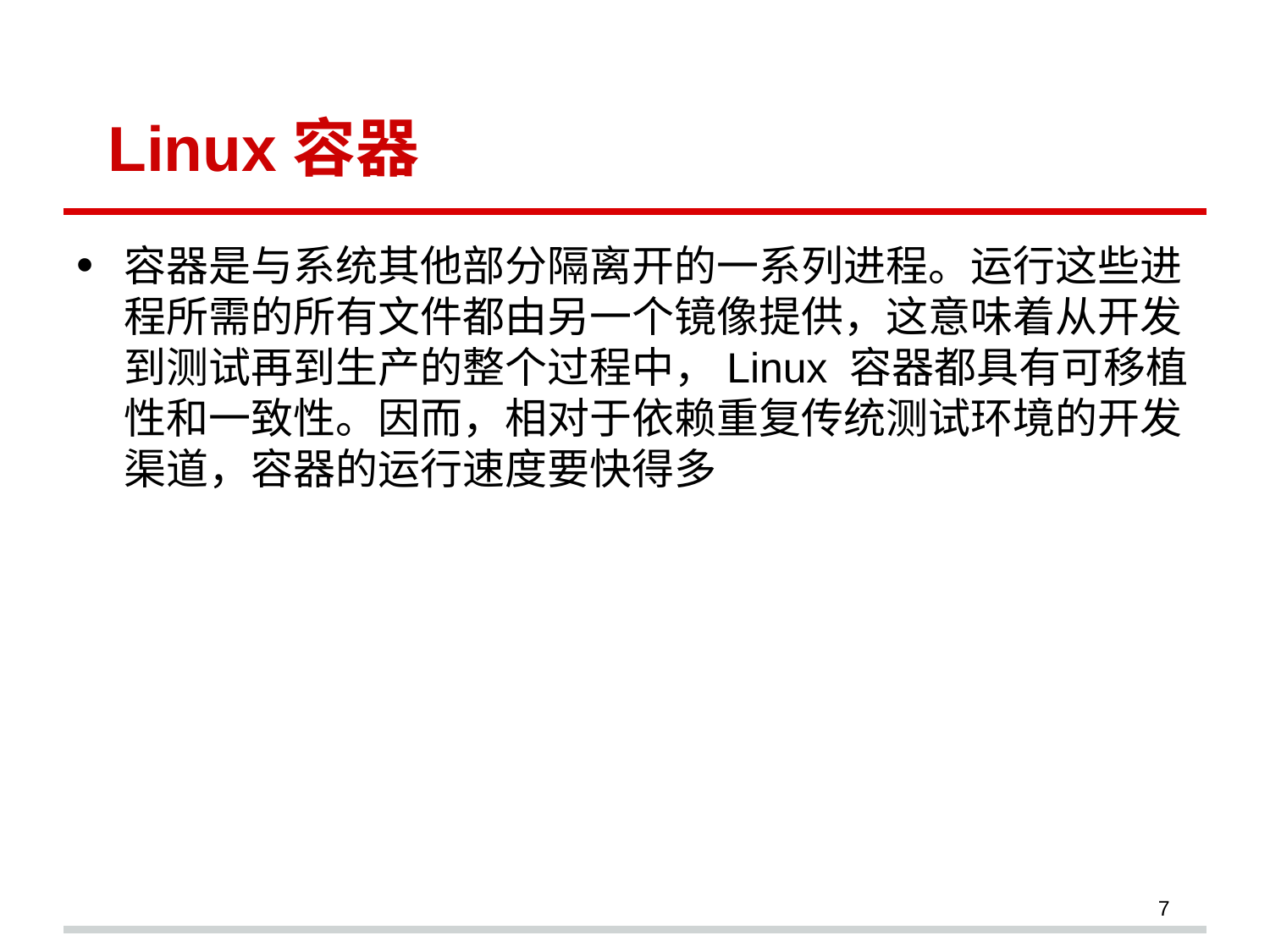

# Linux容器
容器是与系统其他部分隔离开的一系列进程。运行这些进程所需的所有文件都由另一个镜像提供，这意味着从开发到测试再到生产的整个过程中，Linux 容器都具有可移植性和一致性。因而，相对于依赖重复传统测试环境的开发渠道，容器的运行速度要快得多
7